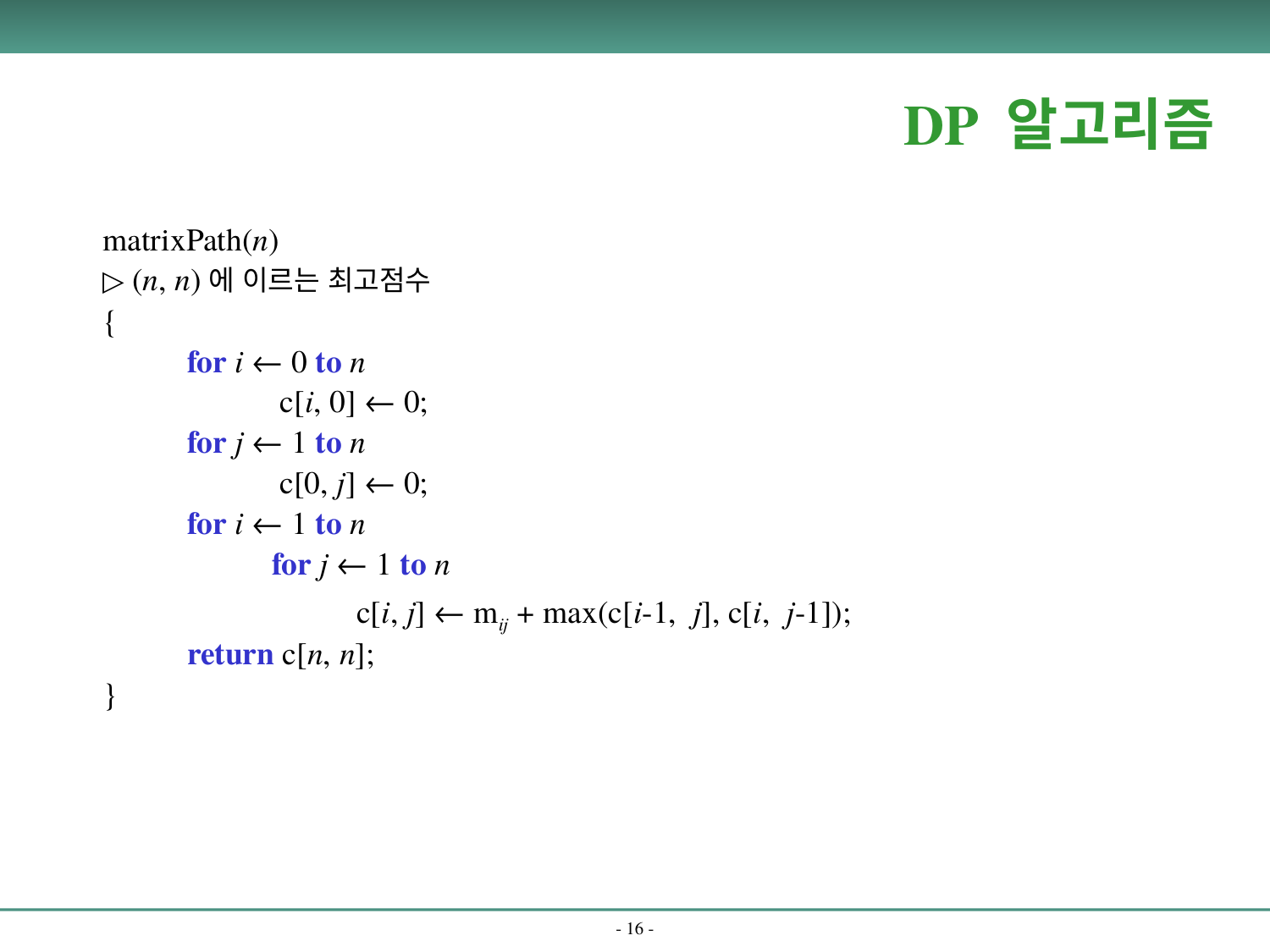

# DP 알고리즘
matrixPath(n)
▷ (n, n)에 이르는 최고점수
{
        for i ← 0 to n
                 c[i, 0] ← 0;
        for j ← 1 to n
                 c[0, j] ← 0;
        for i ← 1 to n
                for j ← 1 to n
                        c[i, j] ← mij + max(c[i-1,  j], c[i,  j-1]);
        return c[n, n];
}